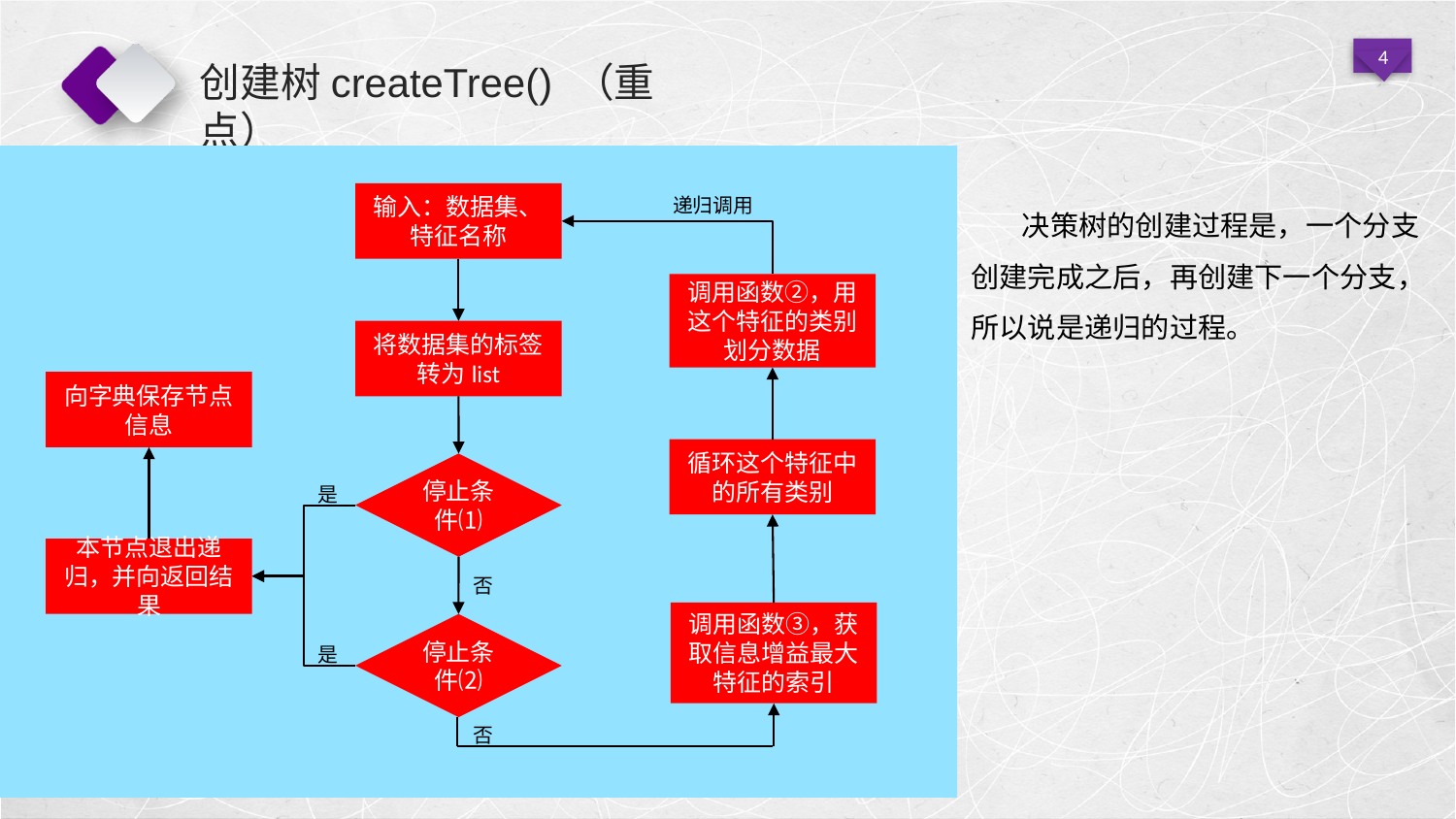

# 创建树createTree() （重点）

输入：数据集、特征名称
递归调用
       决策树的创建过程是，一个分支
创建完成之后，再创建下一个分支，
所以说是递归的过程。
调用函数②，用这个特征的类别划分数据
将数据集的标签转为list
向字典保存节点信息
循环这个特征中的所有类别
停止条件⑴
是
本节点退出递归，并向返回结果
否
调用函数③，获取信息增益最大特征的索引
停止条件⑵
是
否